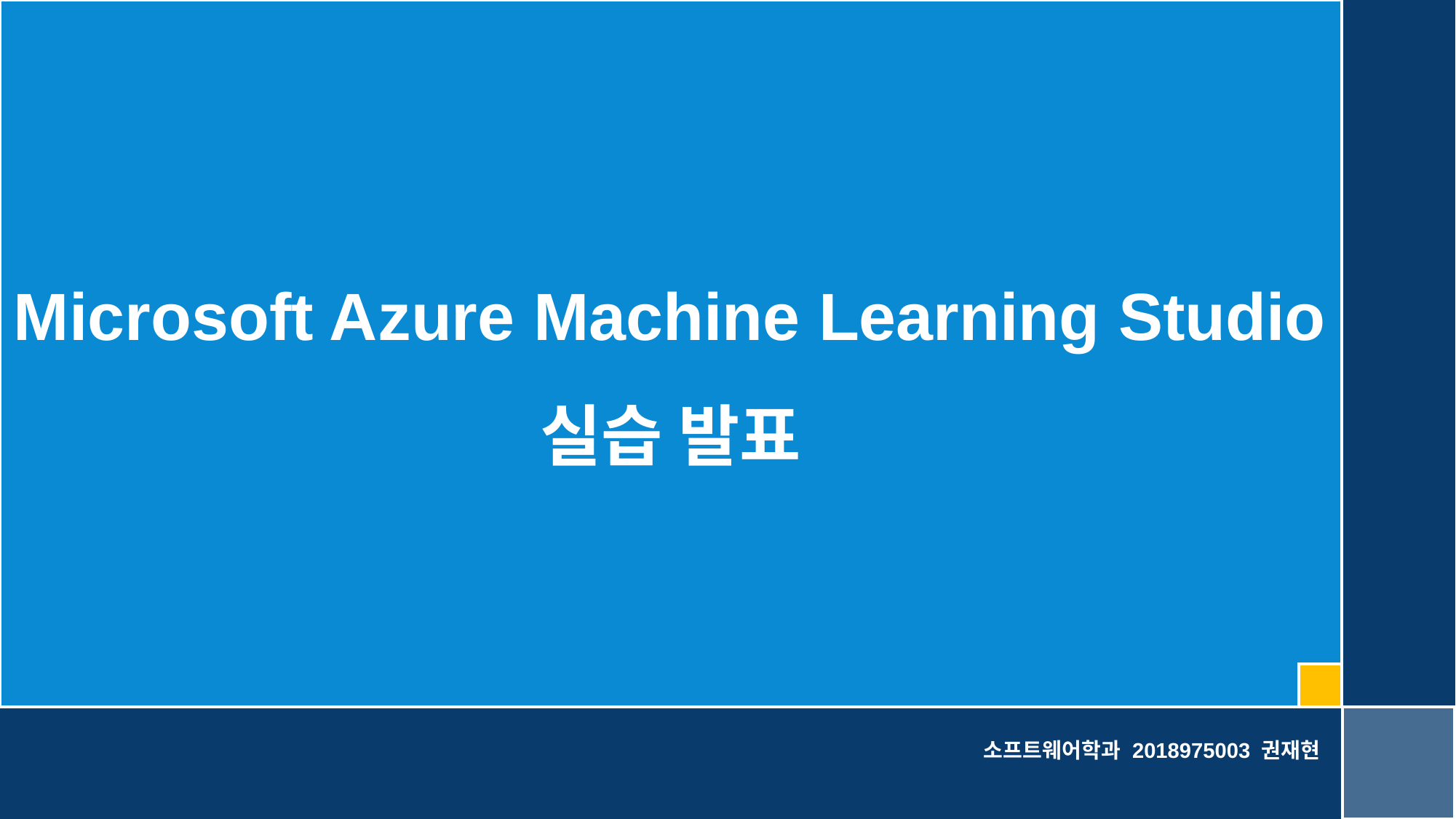

Microsoft Azure Machine Learning Studio 실습 발표

소프트웨어학과 2018975003 권재현